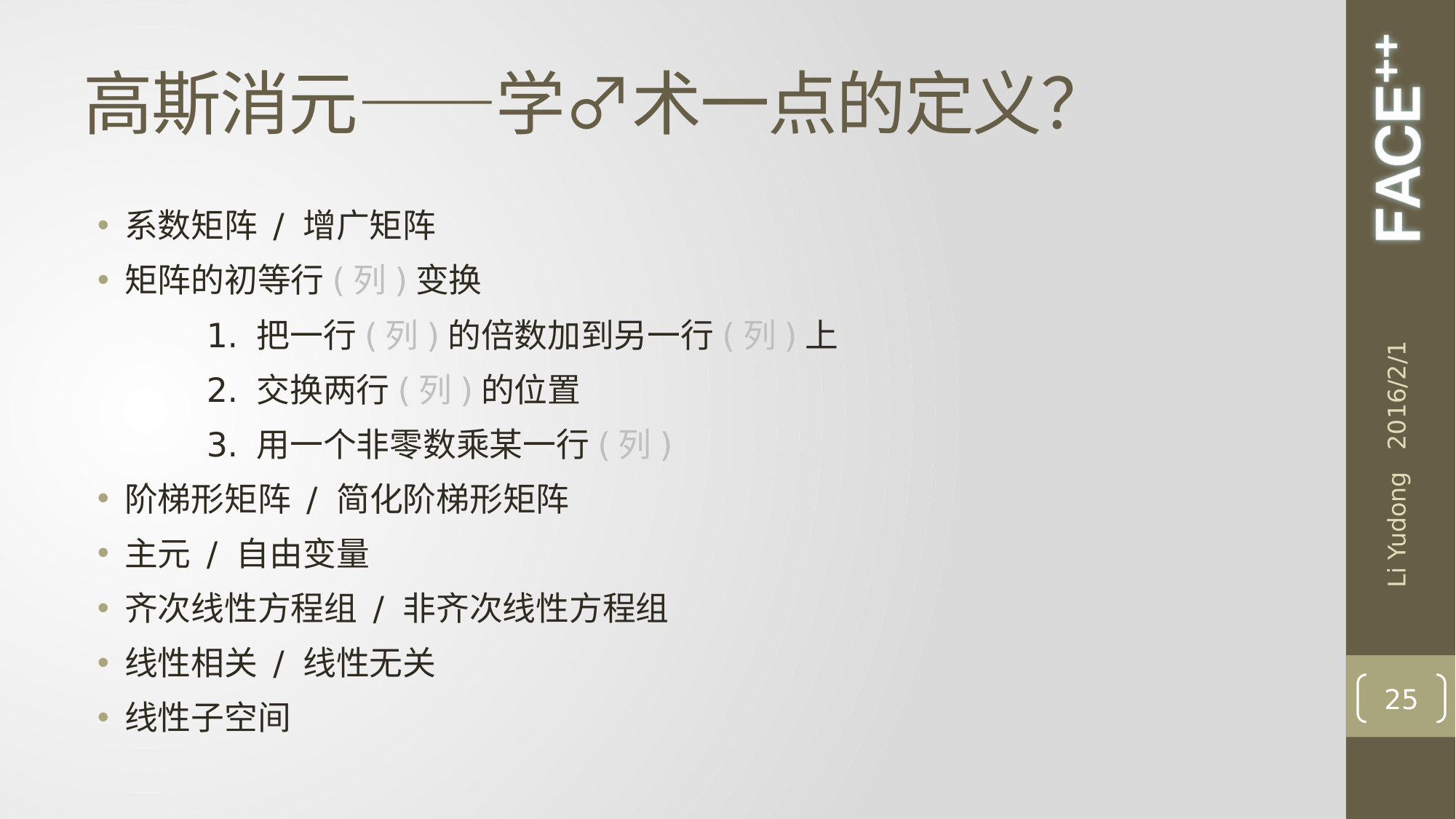

# 高斯消元——学♂术一点的定义？
系数矩阵 / 增广矩阵
矩阵的初等行(列)变换
	1. 把一行(列)的倍数加到另一行(列)上
	2. 交换两行(列)的位置
	3. 用一个非零数乘某一行(列)
阶梯形矩阵 / 简化阶梯形矩阵
主元 / 自由变量
齐次线性方程组 / 非齐次线性方程组
线性相关 / 线性无关
线性子空间

2016/2/1
Li Yudong
25